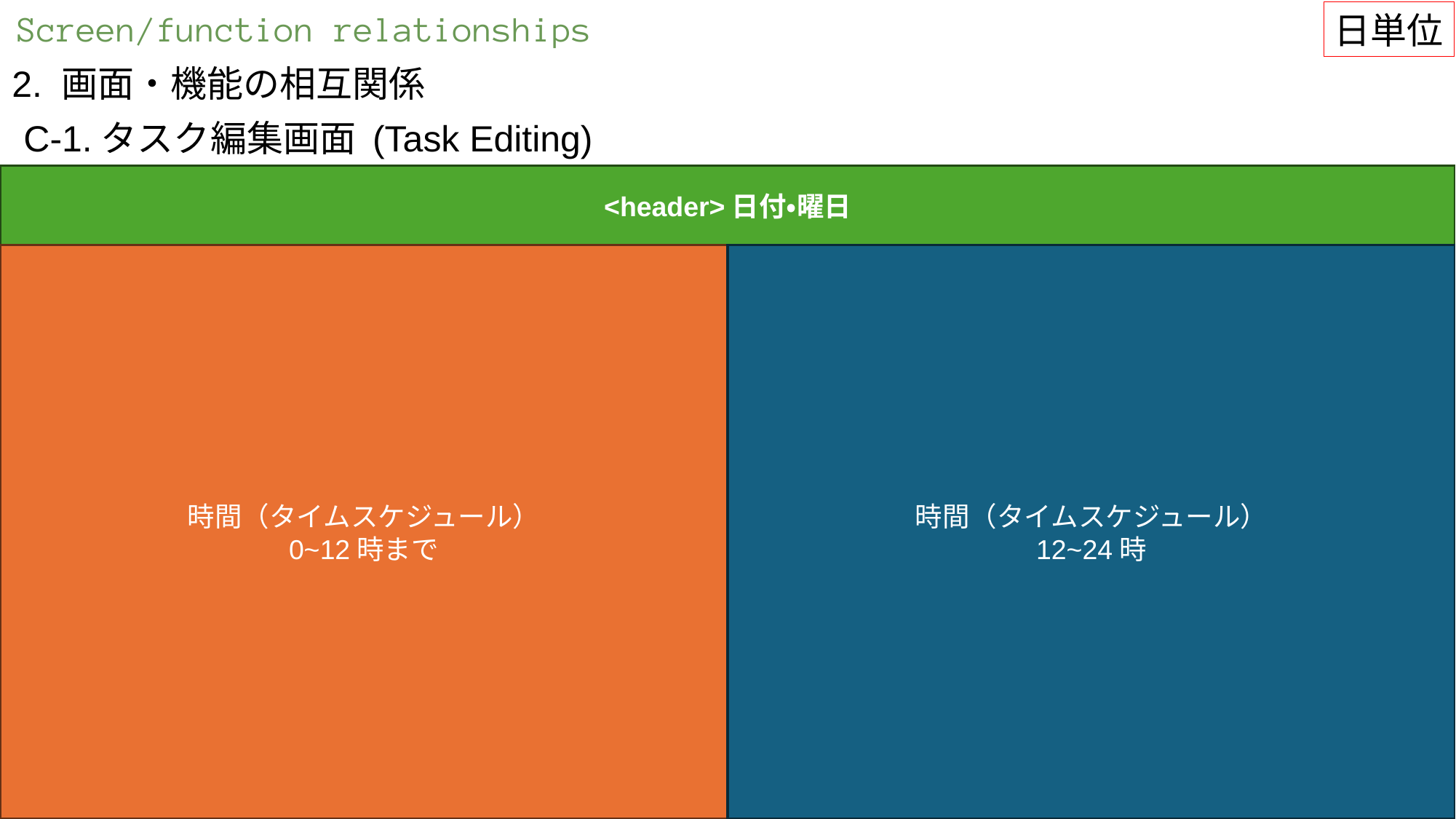

Screen/function relationships
2. 画面・機能の相互関係
日単位
C-1.タスク編集画面 (Task Editing)

<header>日付・曜日
時間（タイムスケジュール）
0~12時まで
時間（タイムスケジュール）
12~24時